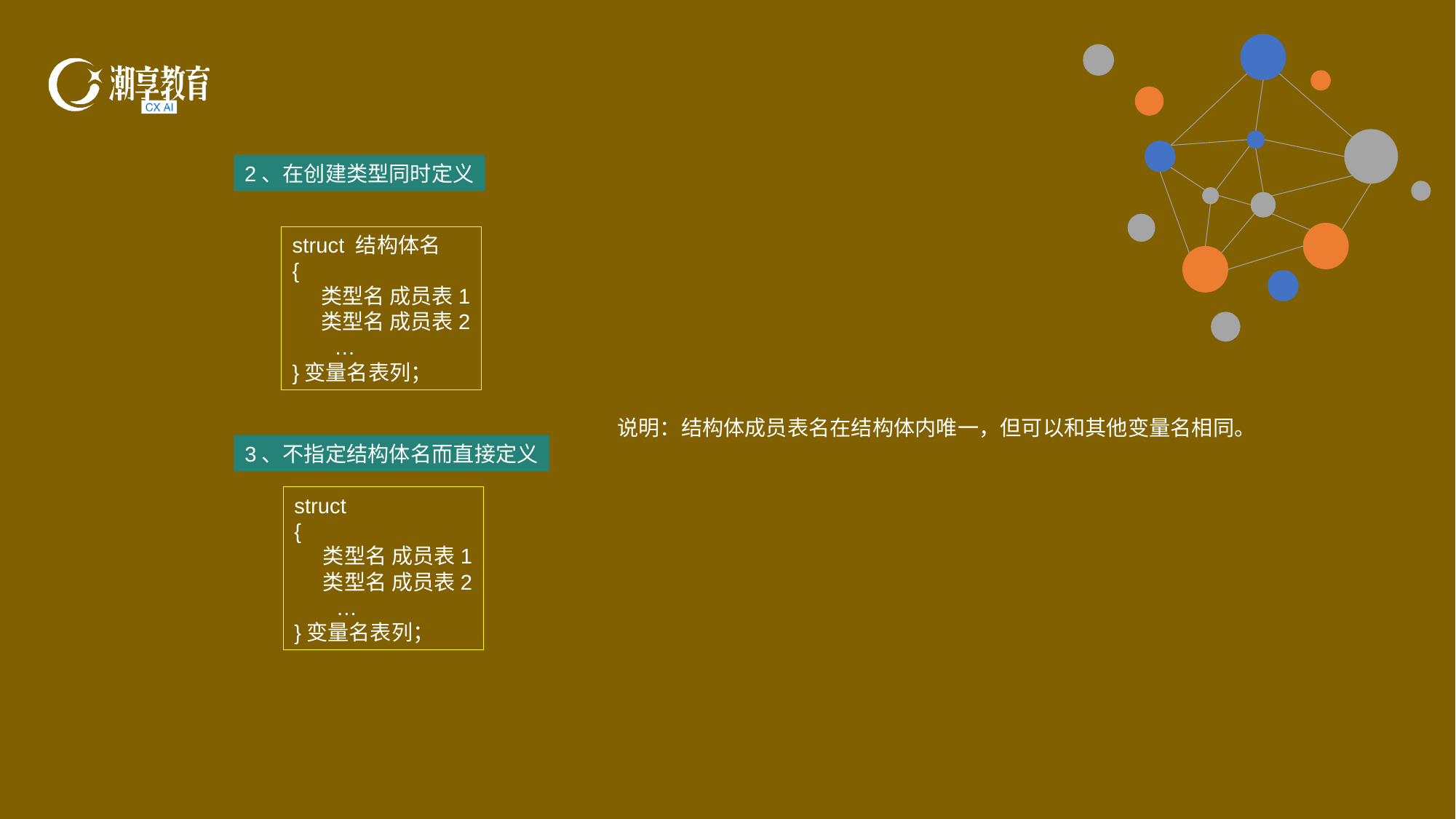

2、在创建类型同时定义
struct 结构体名
{
     类型名 成员表1
     类型名 成员表2
       …
}变量名表列；
说明：结构体成员表名在结构体内唯一，但可以和其他变量名相同。
3、不指定结构体名而直接定义
struct
{
     类型名 成员表1
     类型名 成员表2
       …
}变量名表列；